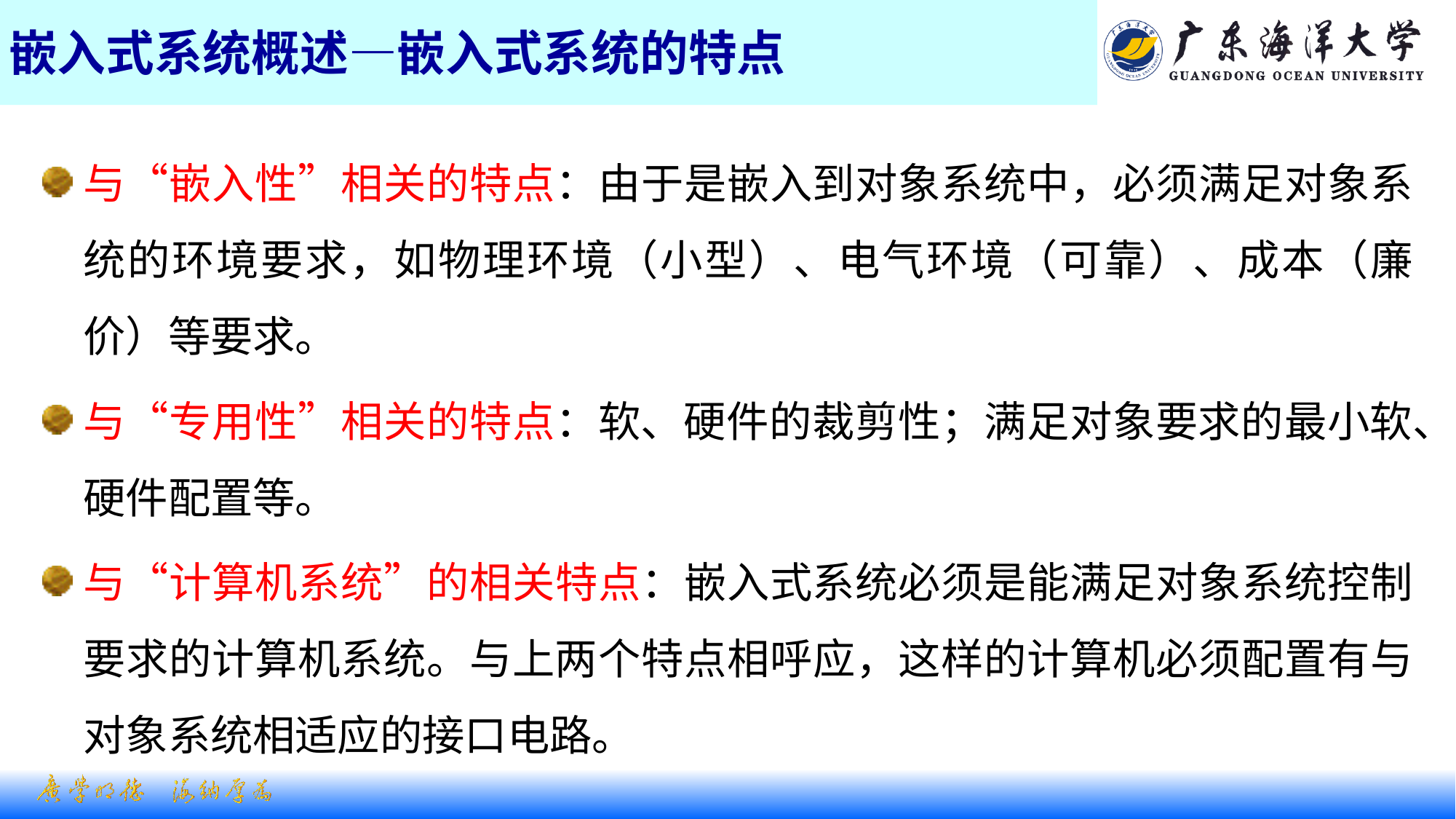

# 嵌入式系统概述—嵌入式系统的特点
与“嵌入性”相关的特点：由于是嵌入到对象系统中，必须满足对象系统的环境要求，如物理环境（小型）、电气环境（可靠）、成本（廉价）等要求。
与“专用性”相关的特点：软、硬件的裁剪性；满足对象要求的最小软、硬件配置等。
与“计算机系统”的相关特点：嵌入式系统必须是能满足对象系统控制要求的计算机系统。与上两个特点相呼应，这样的计算机必须配置有与对象系统相适应的接口电路。
36